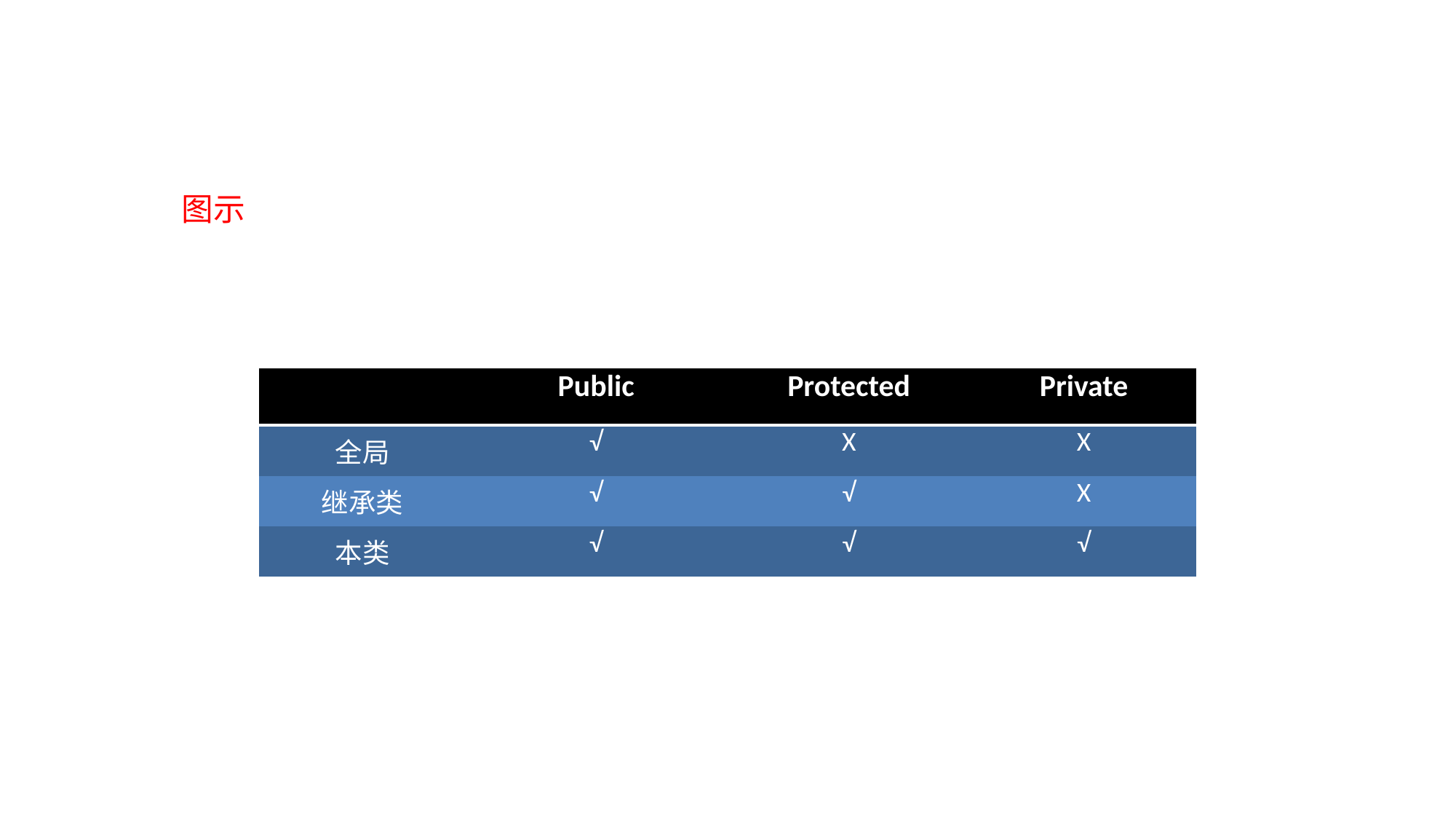

图示
|  | Public | Protected | Private |
| --- | --- | --- | --- |
| 全局 | √ | X | X |
| 继承类 | √ | √ | X |
| 本类 | √ | √ | √ |